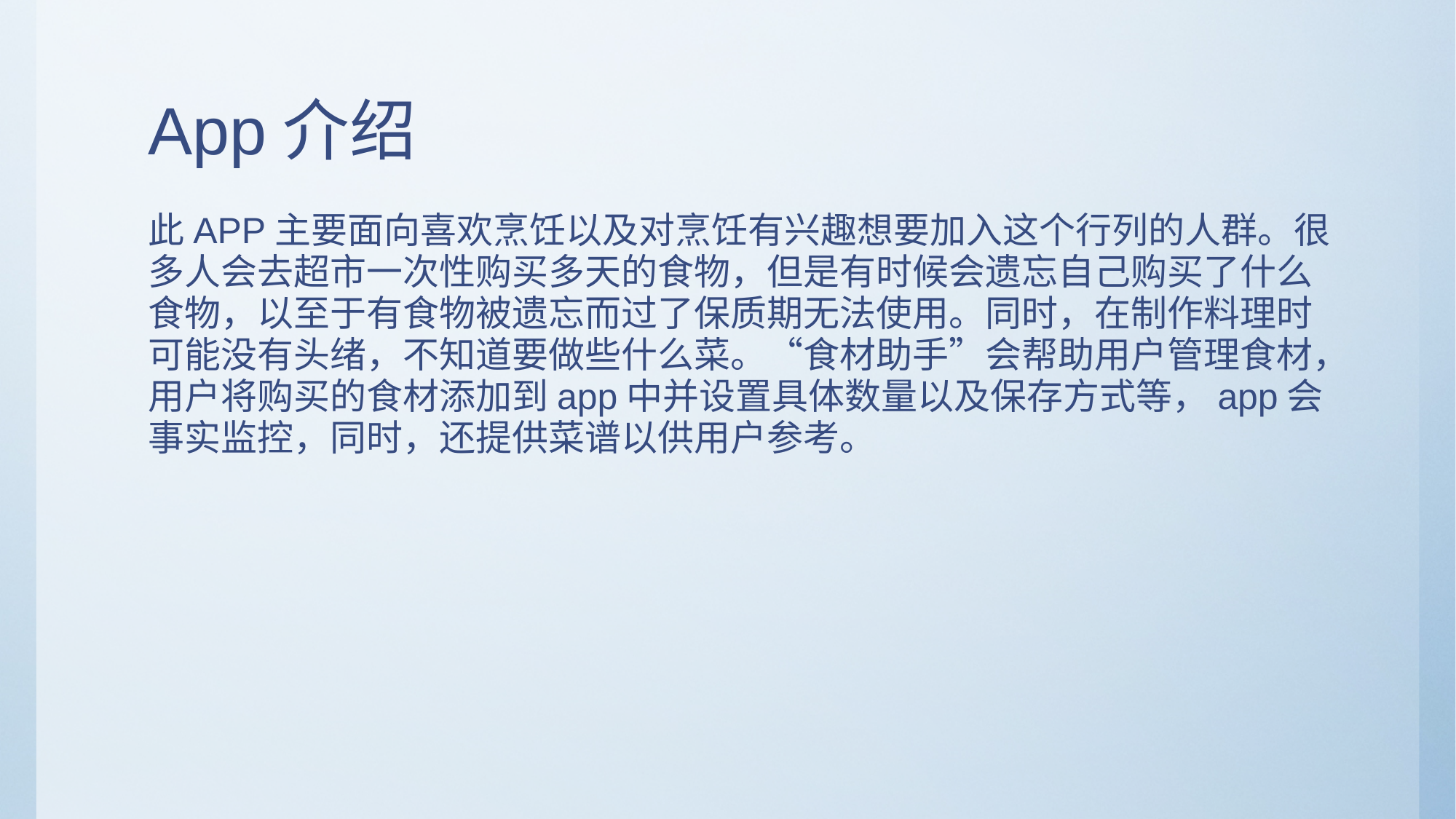

# App介绍
此APP主要面向喜欢烹饪以及对烹饪有兴趣想要加入这个行列的人群。很多人会去超市一次性购买多天的食物，但是有时候会遗忘自己购买了什么食物，以至于有食物被遗忘而过了保质期无法使用。同时，在制作料理时可能没有头绪，不知道要做些什么菜。“食材助手”会帮助用户管理食材，用户将购买的食材添加到app中并设置具体数量以及保存方式等，app会事实监控，同时，还提供菜谱以供用户参考。